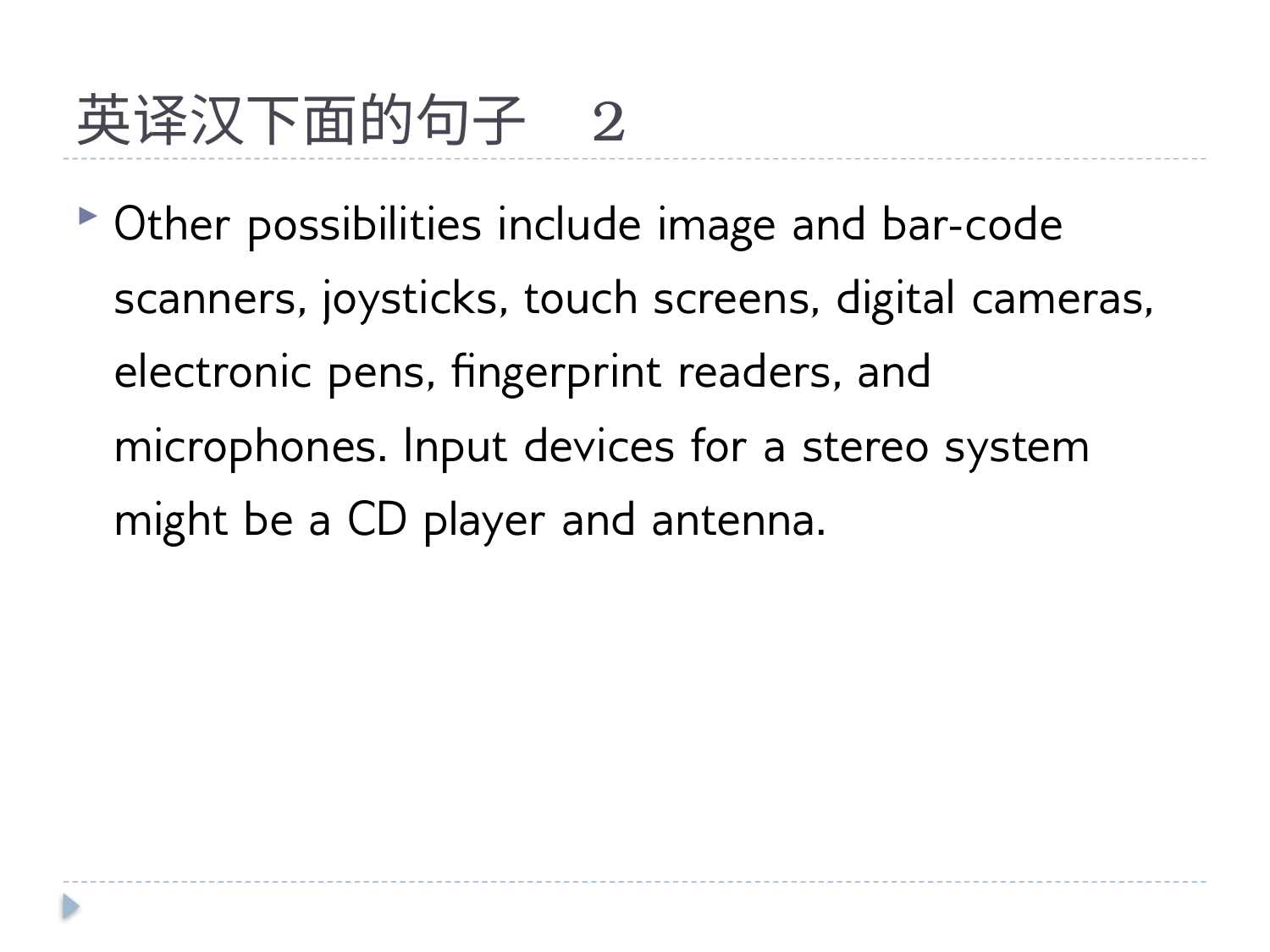

# 英译汉下面的句子    2
Other possibilities include image and bar-code scanners, joysticks, touch screens, digital cameras, electronic pens, fingerprint readers, and microphones. Input devices for a stereo system might be a CD player and antenna.